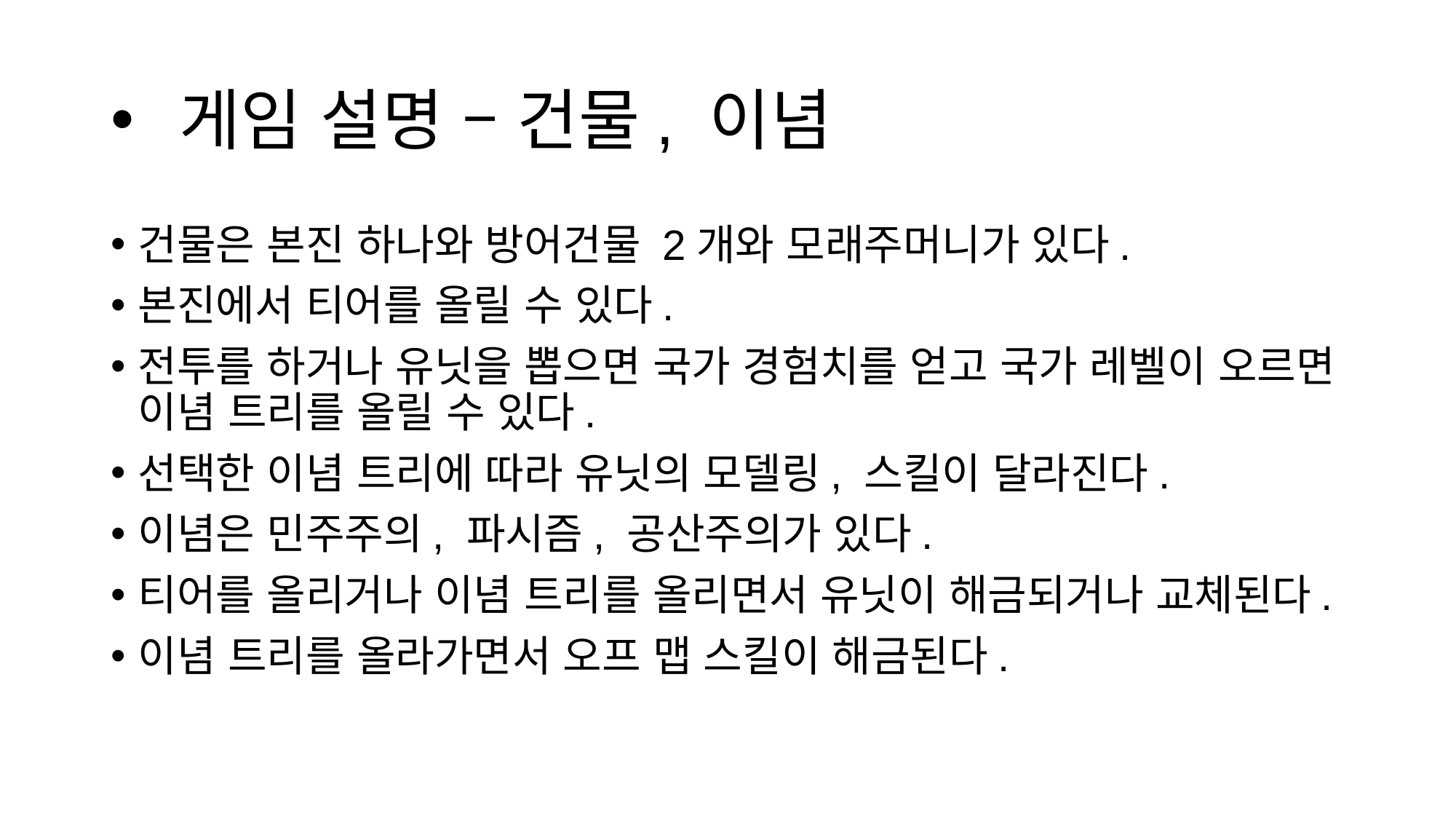

# 게임 설명 – 건물, 이념
건물은 본진 하나와 방어건물 2개와 모래주머니가 있다.
본진에서 티어를 올릴 수 있다.
전투를 하거나 유닛을 뽑으면 국가 경험치를 얻고 국가 레벨이 오르면 이념 트리를 올릴 수 있다.
선택한 이념 트리에 따라 유닛의 모델링, 스킬이 달라진다.
이념은 민주주의, 파시즘, 공산주의가 있다.
티어를 올리거나 이념 트리를 올리면서 유닛이 해금되거나 교체된다.
이념 트리를 올라가면서 오프 맵 스킬이 해금된다.